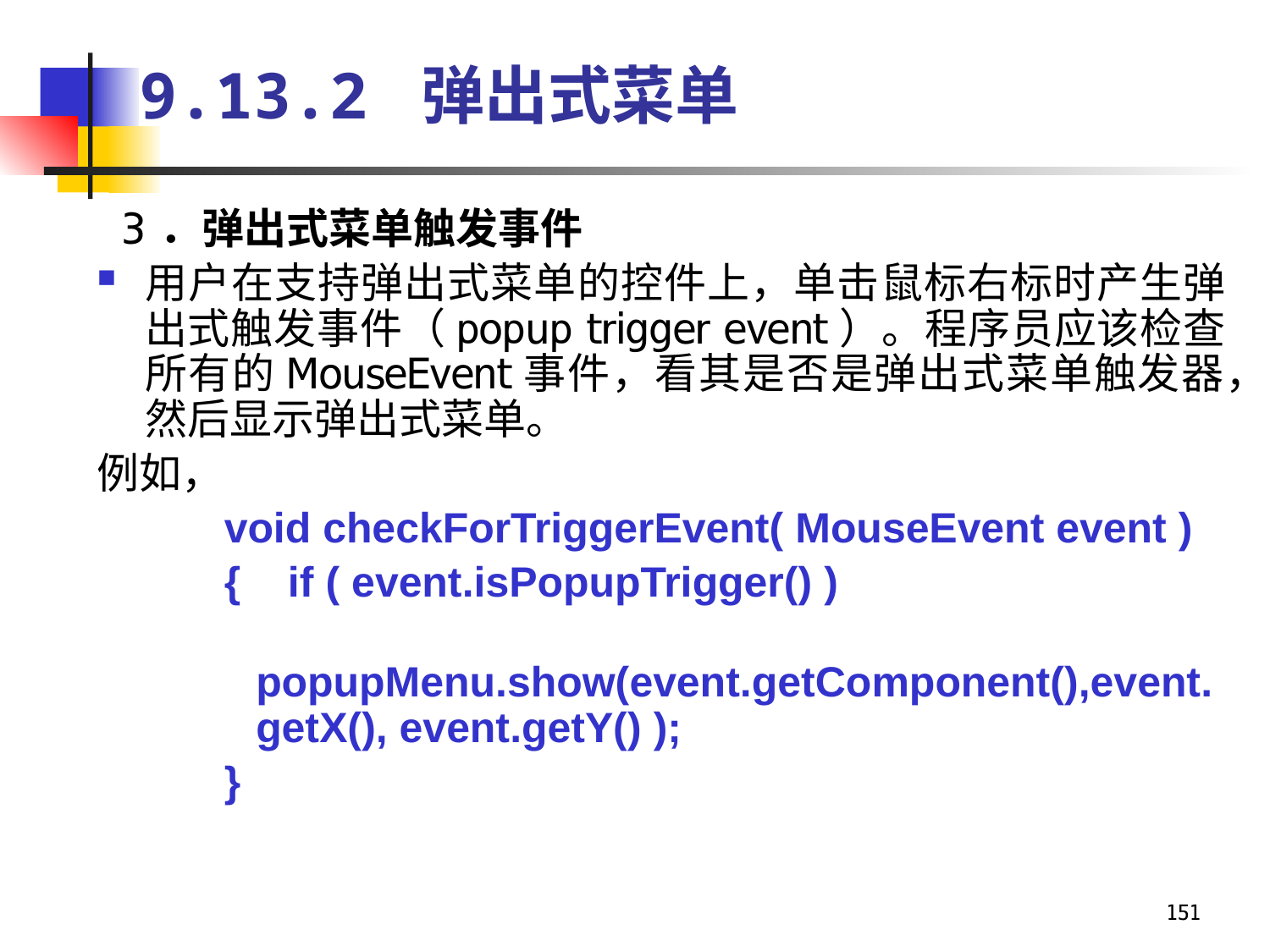

# 9.13.2 弹出式菜单
  3．弹出式菜单触发事件
用户在支持弹出式菜单的控件上，单击鼠标右标时产生弹出式触发事件（popup trigger event）。程序员应该检查所有的MouseEvent事件，看其是否是弹出式菜单触发器，然后显示弹出式菜单。
例如，
void checkForTriggerEvent( MouseEvent event )
{    if ( event.isPopupTrigger() )
       popupMenu.show(event.getComponent(),event.getX(), event.getY() );
}